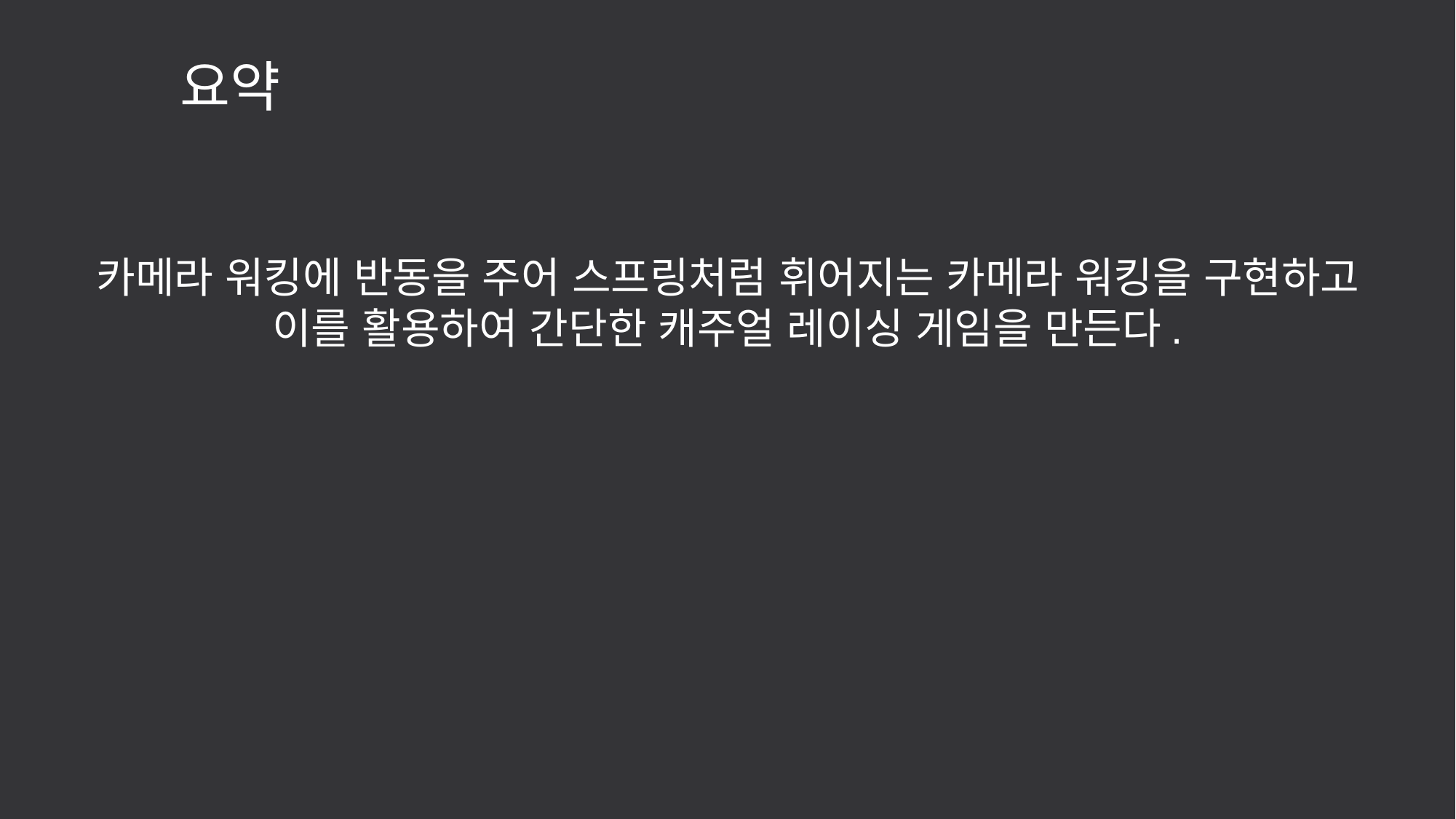

요약
카메라 워킹에 반동을 주어 스프링처럼 휘어지는 카메라 워킹을 구현하고 이를 활용하여 간단한 캐주얼 레이싱 게임을 만든다.